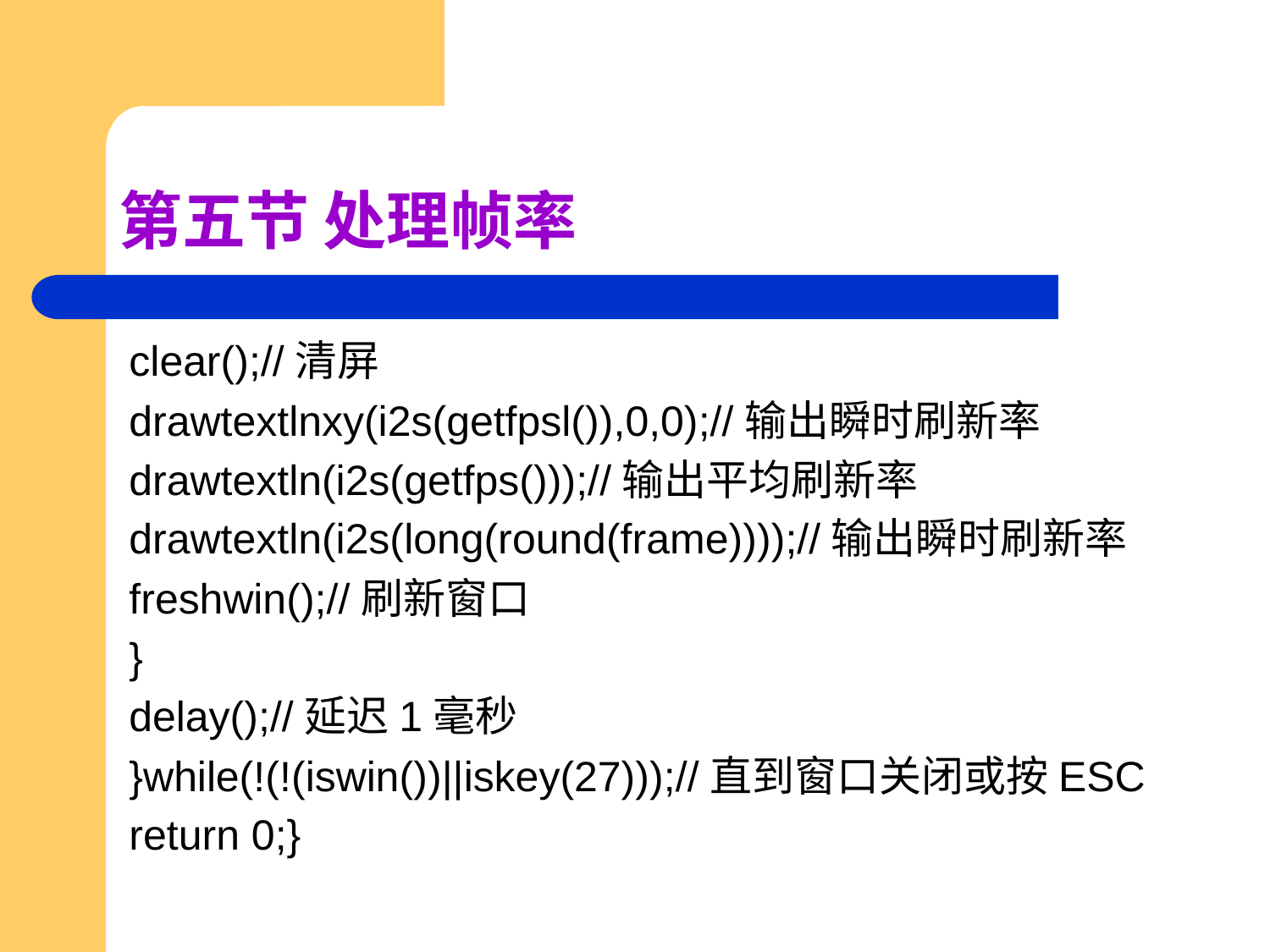

# 第五节 处理帧率
clear();//清屏
drawtextlnxy(i2s(getfpsl()),0,0);//输出瞬时刷新率
drawtextln(i2s(getfps()));//输出平均刷新率
drawtextln(i2s(long(round(frame))));//输出瞬时刷新率
freshwin();//刷新窗口
}
delay();//延迟1毫秒
}while(!(!(iswin())||iskey(27)));//直到窗口关闭或按ESC
return 0;}